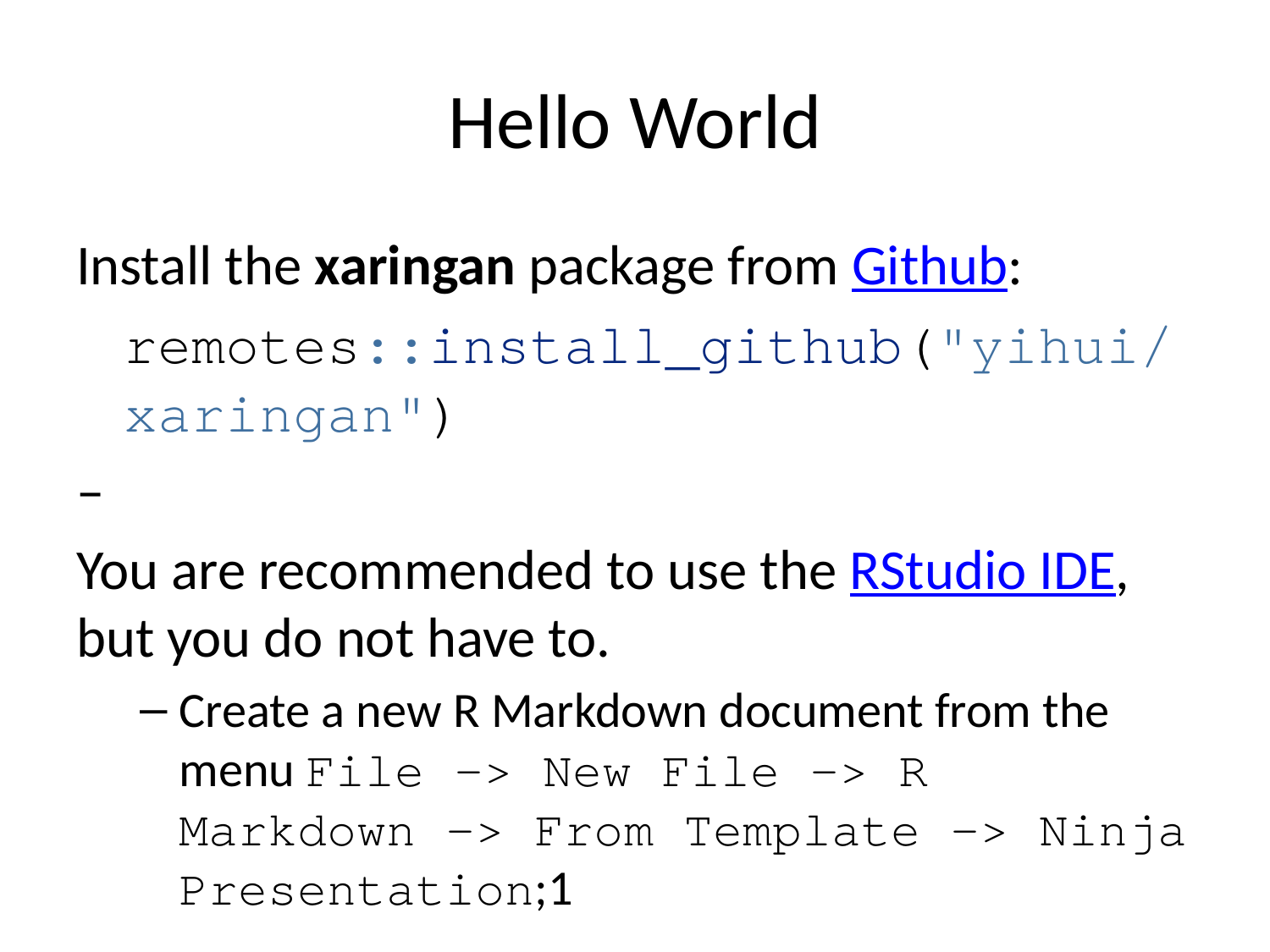

# Hello World
Install the xaringan package from Github:
remotes::install_github("yihui/xaringan")
–
You are recommended to use the RStudio IDE, but you do not have to.
Create a new R Markdown document from the menu File -> New File -> R Markdown -> From Template -> Ninja Presentation;1
–
Click the Knit button to compile it;
–
or use the RStudio Addin2 “Infinite Moon Reader” to live preview the slides (every time you update and save the Rmd document, the slides will be automatically reloaded in RStudio Viewer.
.footnote[ [1] 中文用户请看这份教程
[2] See #2 if you do not see the template or addin in RStudio. ]